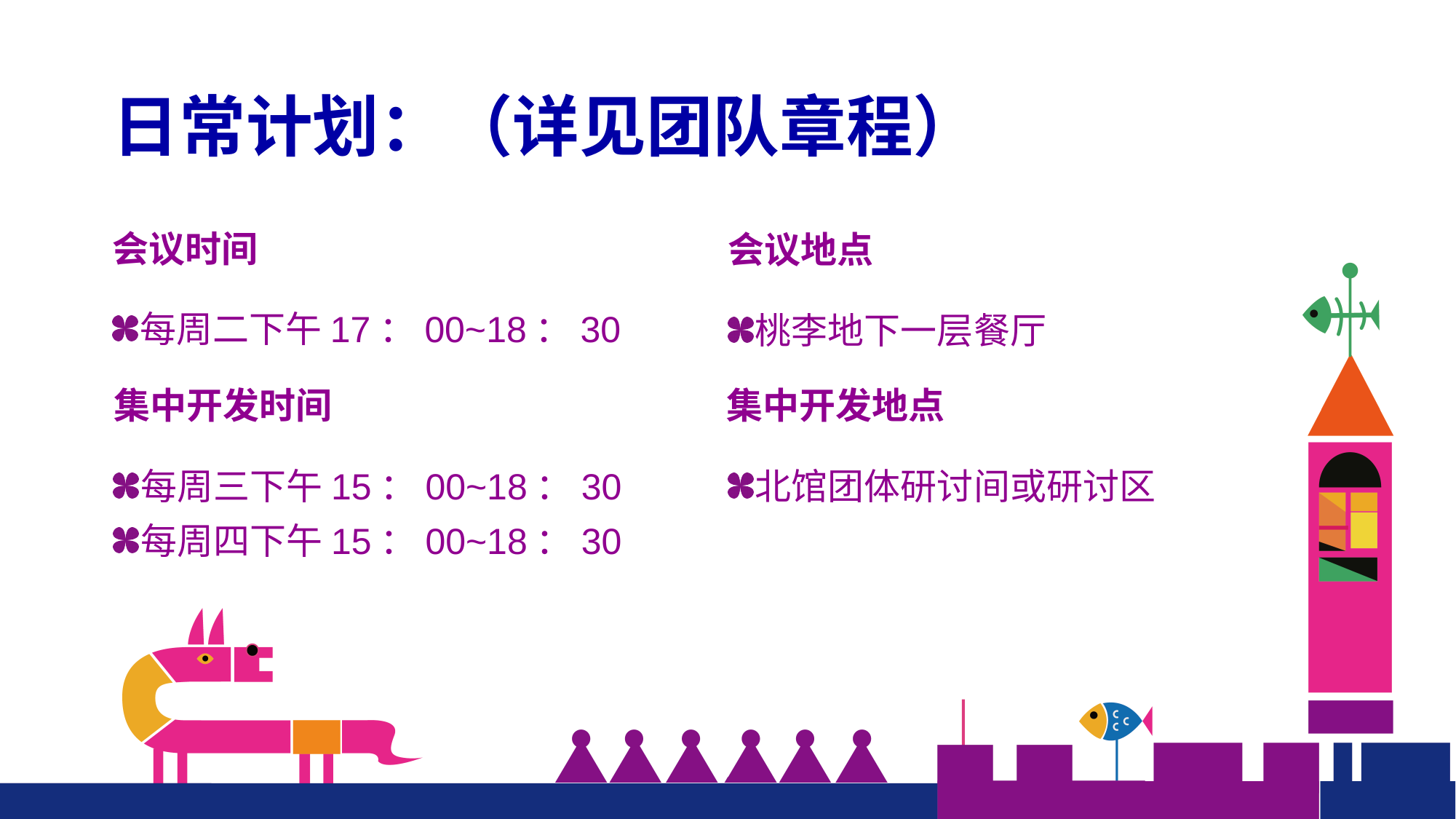

# 日常计划：（详见团队章程）
会议时间
会议地点
每周二下午17：00~18：30
桃李地下一层餐厅
集中开发时间
集中开发地点
北馆团体研讨间或研讨区
每周三下午15：00~18：30
每周四下午15：00~18：30